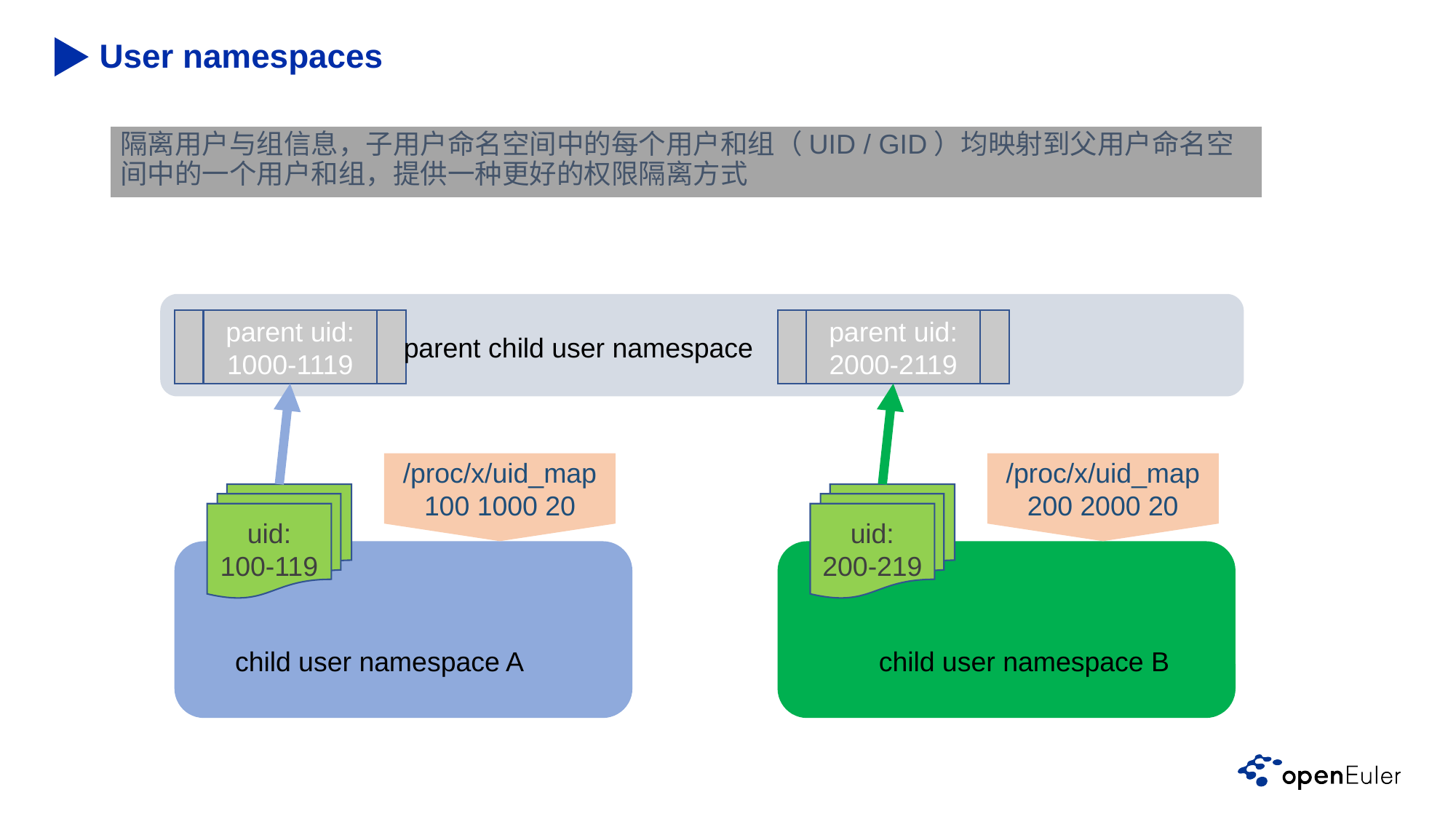

User namespaces
隔离用户与组信息，子用户命名空间中的每个用户和组（UID / GID）均映射到父用户命名空间中的一个用户和组，提供一种更好的权限隔离方式

parent uid:
1000-1119
parent uid:
2000-2119
parent child user namespace
/proc/x/uid_map
100 1000 20
/proc/x/uid_map
200 2000 20
uid:
100-119
uid:
200-219

child user namespace A
child user namespace B